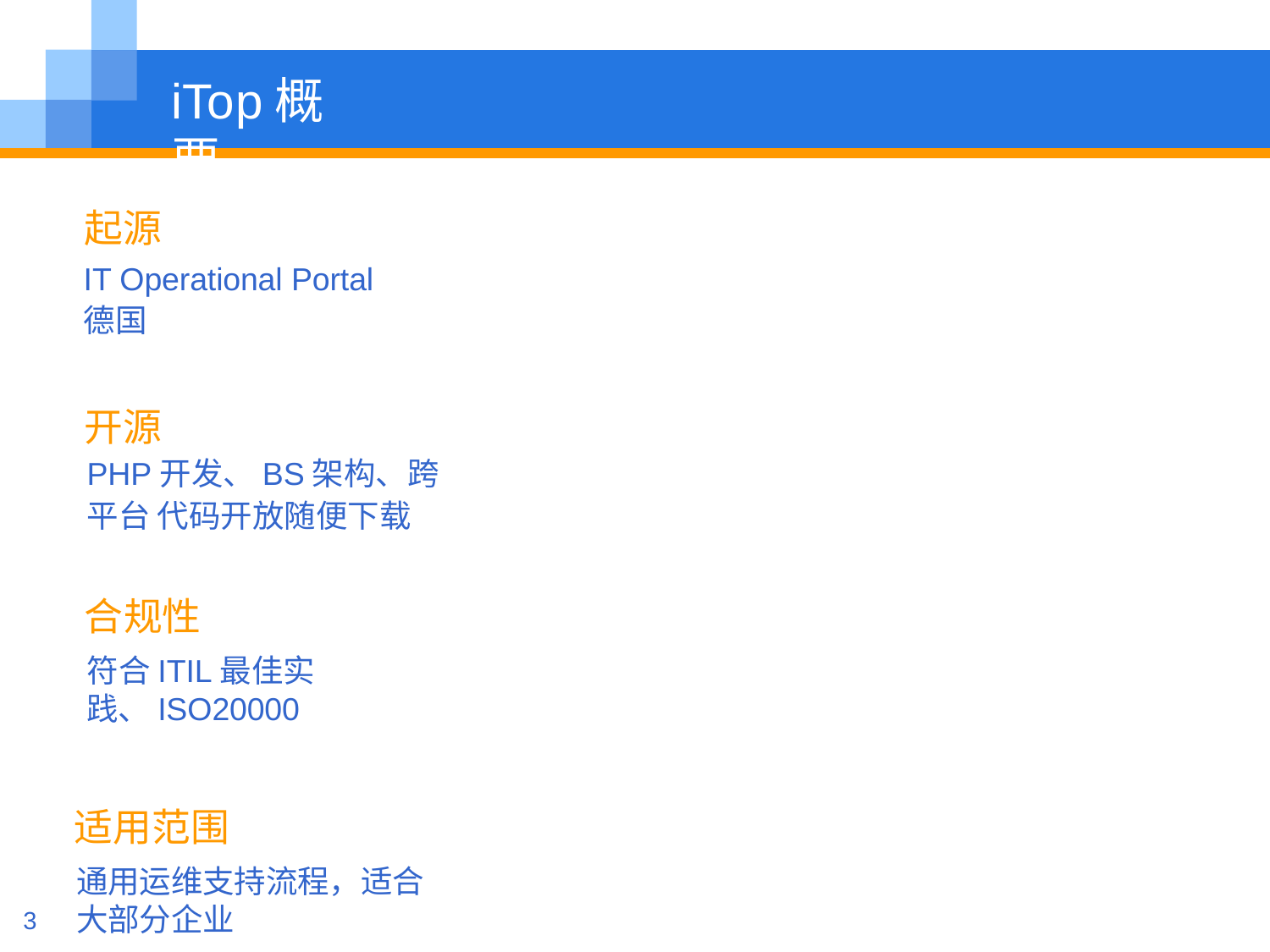

# iTop概要
起源
IT Operational Portal
德国

开源
PHP开发、BS架构、跨平台 代码开放随便下载

合规性
符合ITIL最佳实践、ISO20000

适用范围
通用运维支持流程，适合大部分企业
3